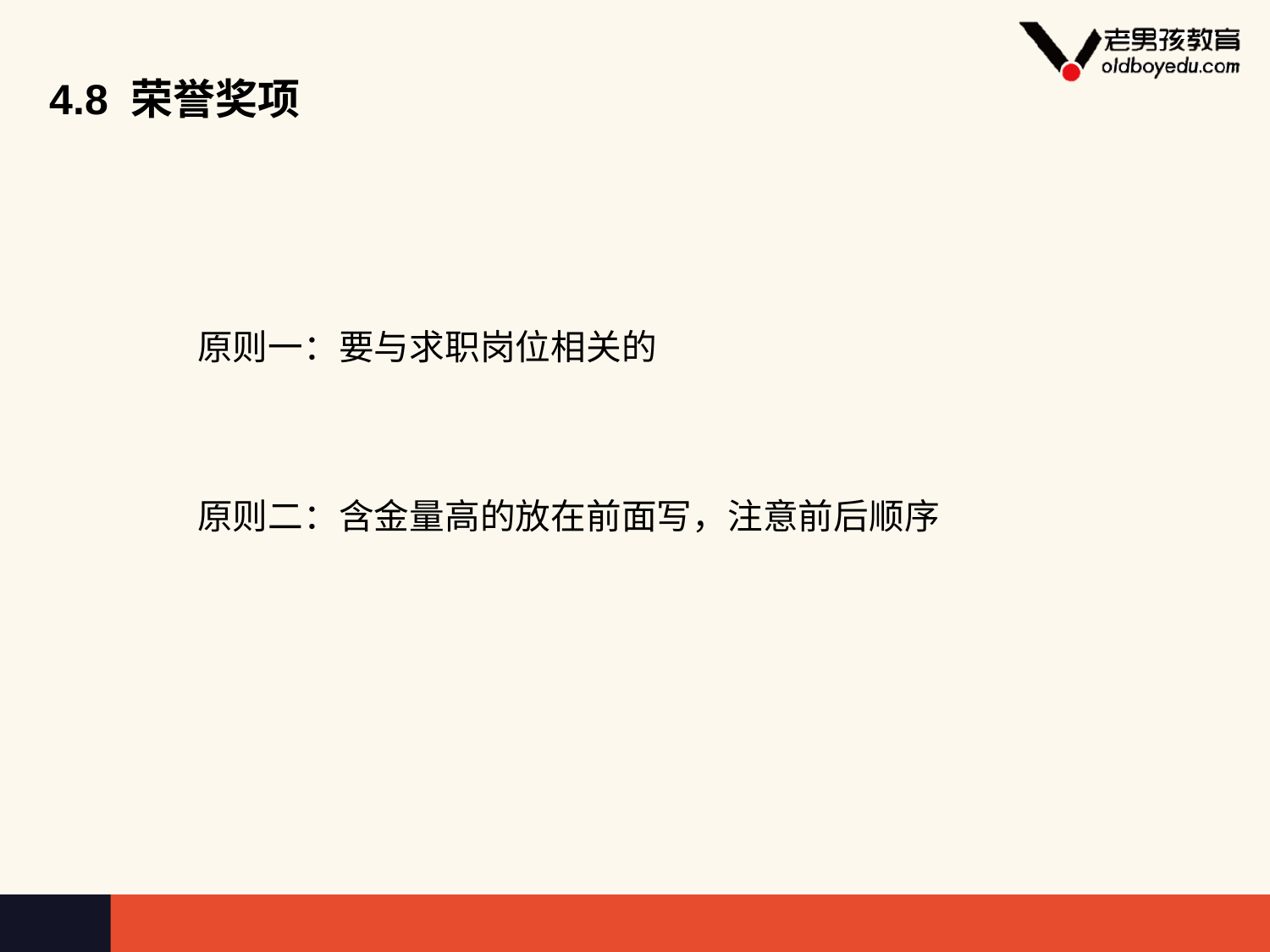

4.8 荣誉奖项
原则一：要与求职岗位相关的

原则二：含金量高的放在前面写，注意前后顺序